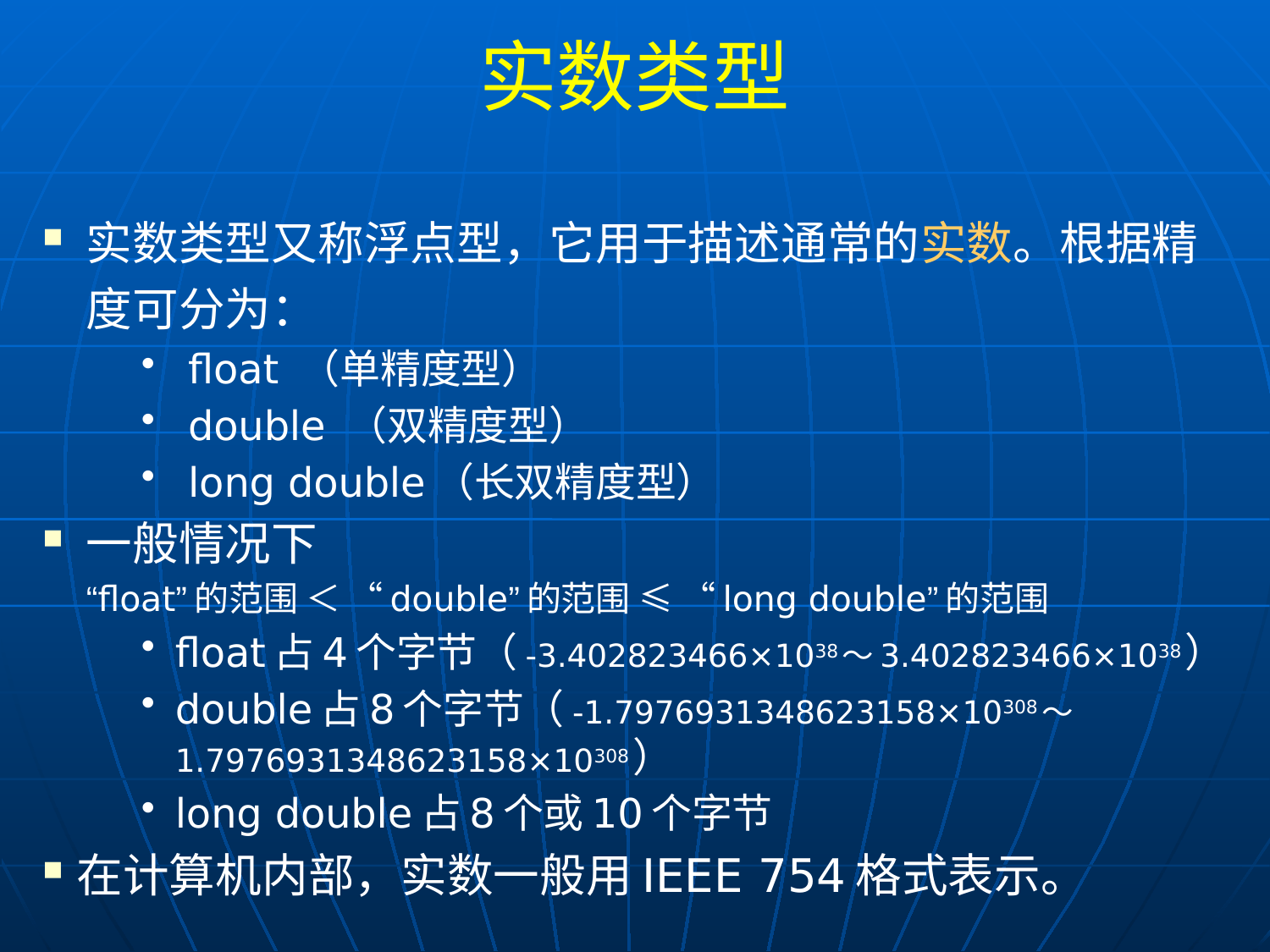

# 实数类型
实数类型又称浮点型，它用于描述通常的实数。根据精度可分为：
 float （单精度型）
 double （双精度型）
 long double（长双精度型）
一般情况下
	“float”的范围 ＜ “double”的范围 ≤ “long double”的范围
float占4个字节（-3.402823466×1038～3.402823466×1038）
double占8个字节（-1.7976931348623158×10308～1.7976931348623158×10308）
long double占8个或10个字节
在计算机内部，实数一般用IEEE 754格式表示。